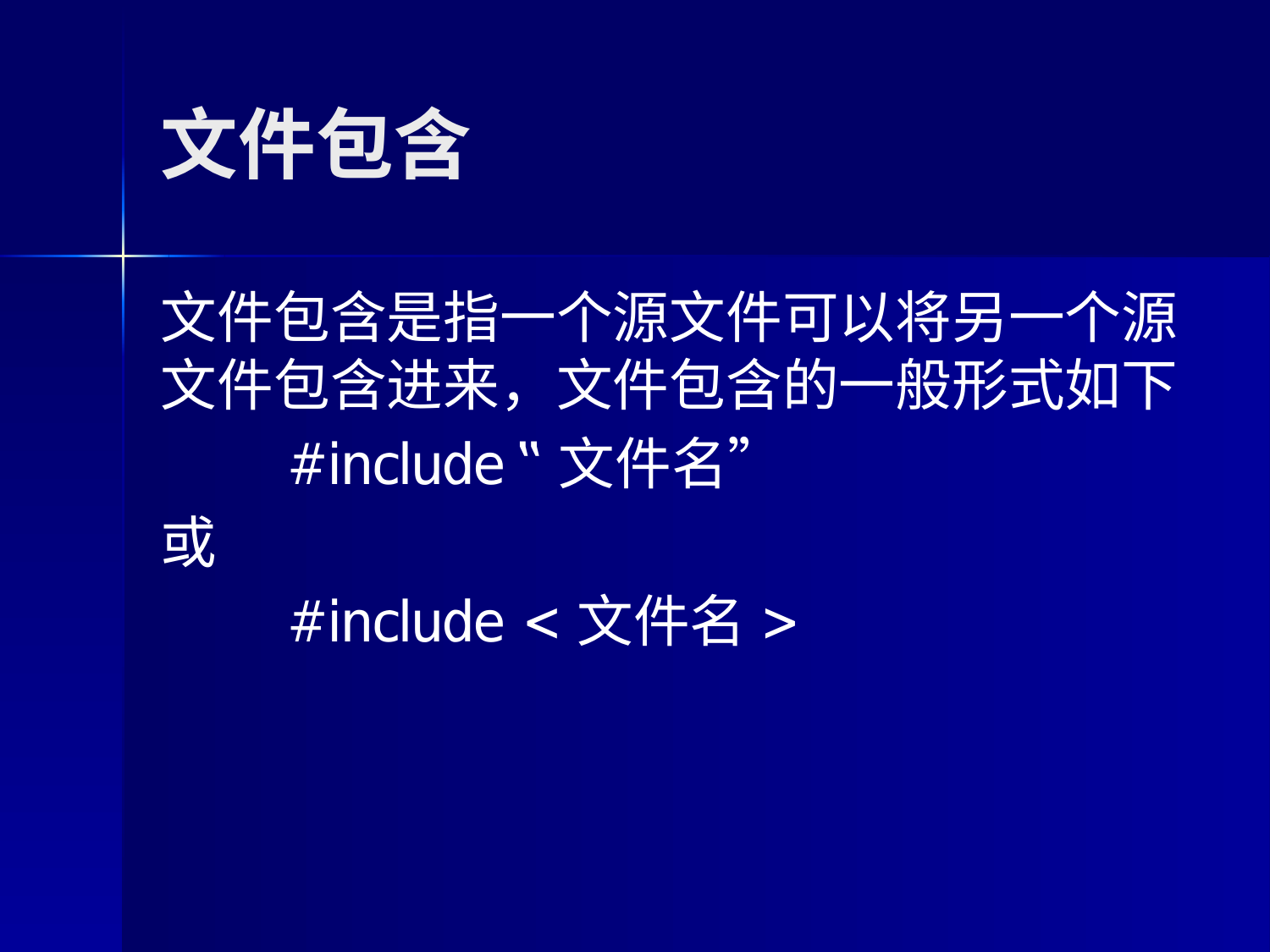

# 文件包含
文件包含是指一个源文件可以将另一个源文件包含进来，文件包含的一般形式如下
	#include “文件名”
或
	#include <文件名>